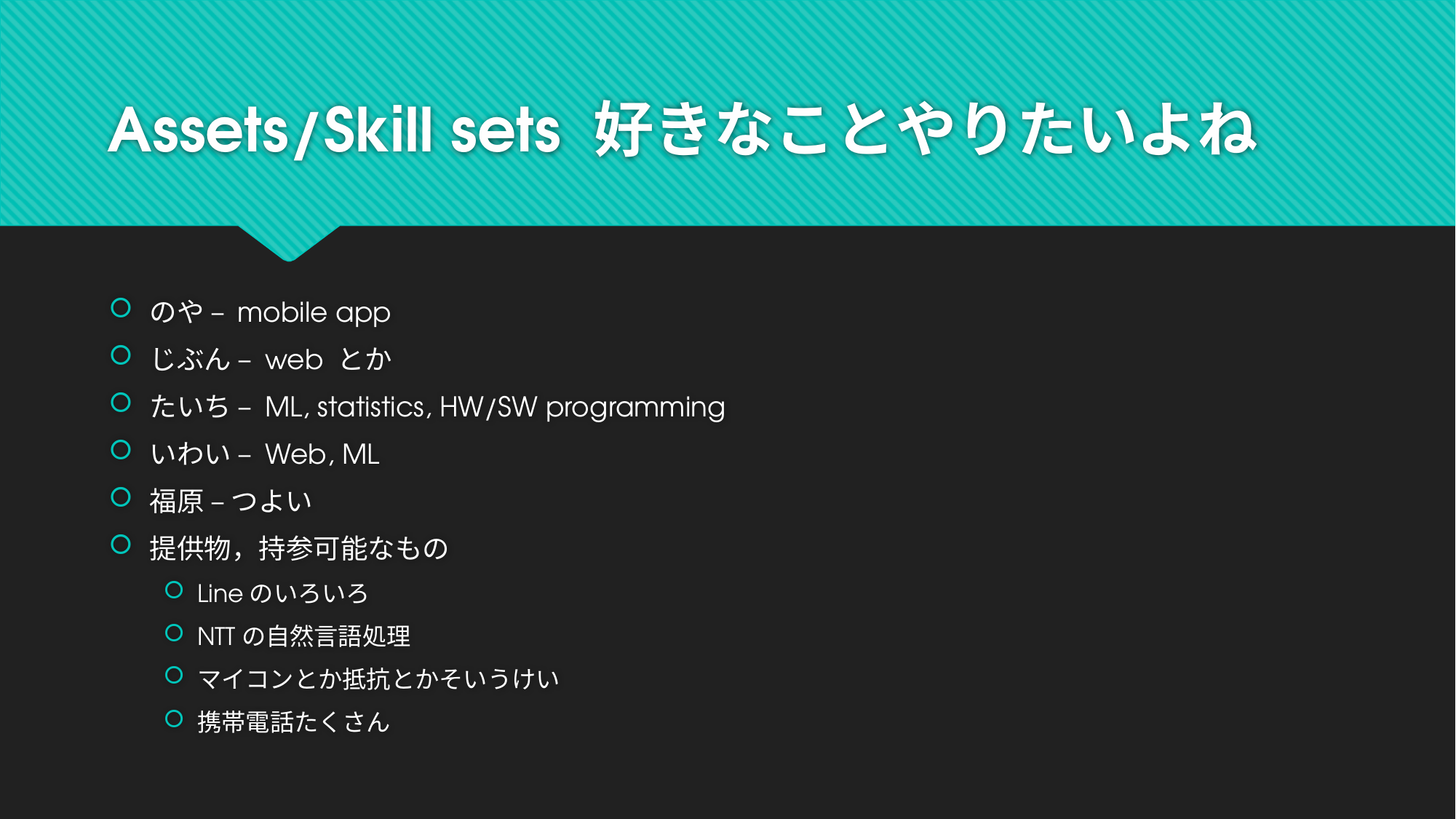

# Assets/Skill sets 好きなことやりたいよね
のや – mobile app
じぶん – web とか
たいち – ML, statistics, HW/SW programming
いわい – Web, ML
福原 – つよい
提供物，持参可能なもの
Lineのいろいろ
NTTの自然言語処理
マイコンとか抵抗とかそいうけい
携帯電話たくさん